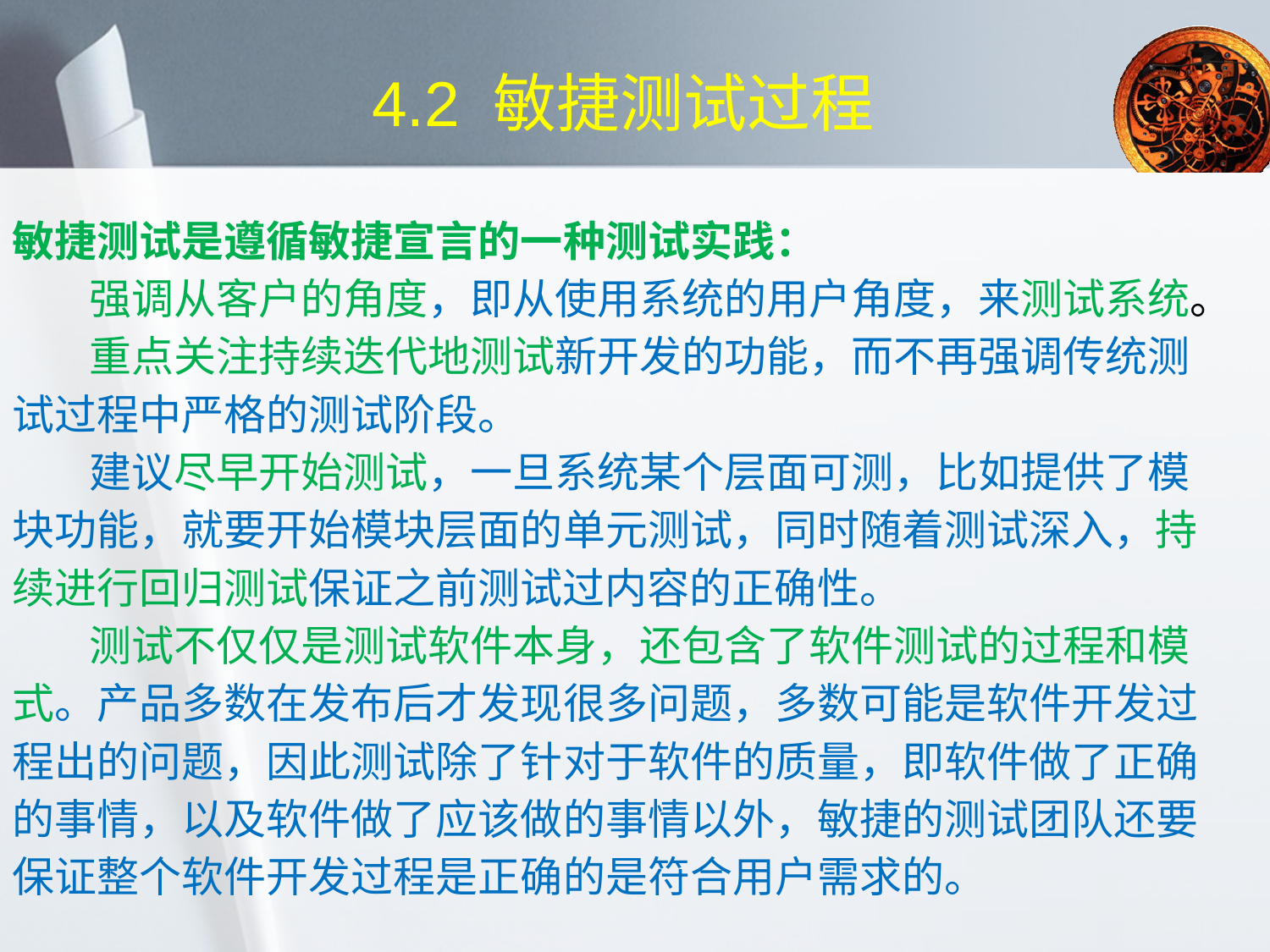

# 4.2 敏捷测试过程
敏捷测试是遵循敏捷宣言的一种测试实践：
       强调从客户的角度，即从使用系统的用户角度，来测试系统。
       重点关注持续迭代地测试新开发的功能，而不再强调传统测试过程中严格的测试阶段。
       建议尽早开始测试，一旦系统某个层面可测，比如提供了模块功能，就要开始模块层面的单元测试，同时随着测试深入，持续进行回归测试保证之前测试过内容的正确性。
       测试不仅仅是测试软件本身，还包含了软件测试的过程和模式。产品多数在发布后才发现很多问题，多数可能是软件开发过程出的问题，因此测试除了针对于软件的质量，即软件做了正确的事情，以及软件做了应该做的事情以外，敏捷的测试团队还要保证整个软件开发过程是正确的是符合用户需求的。